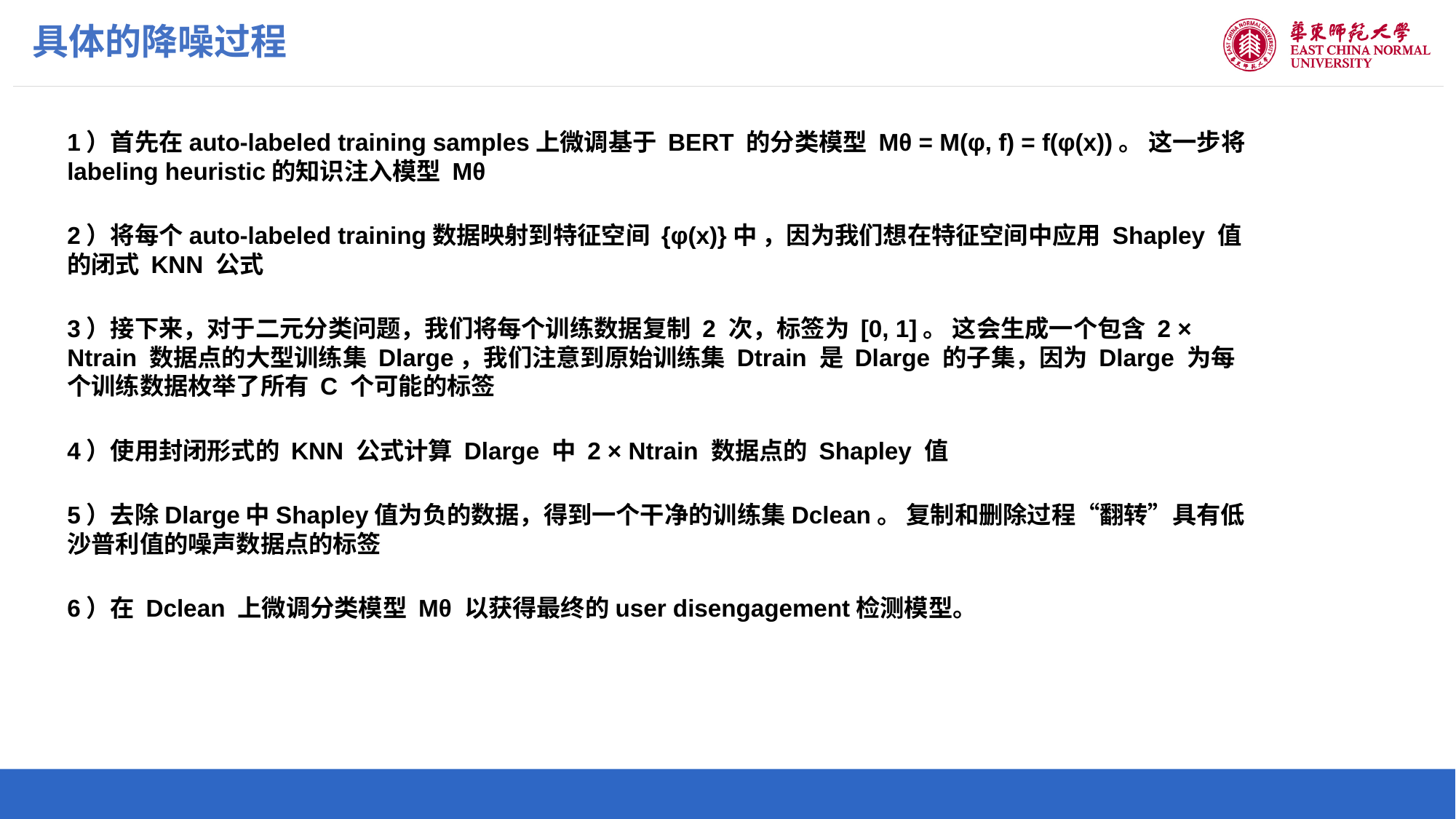

具体的降噪过程

1）首先在auto-labeled training samples上微调基于 BERT 的分类模型 Mθ = M(φ, f) = f(φ(x))。 这一步将 labeling heuristic的知识注入模型 Mθ

2）将每个auto-labeled training数据映射到特征空间 {φ(x)}中 ，因为我们想在特征空间中应用 Shapley 值的闭式 KNN 公式

3）接下来，对于二元分类问题，我们将每个训练数据复制 2 次，标签为 [0, 1]。 这会生成一个包含 2 × Ntrain 数据点的大型训练集 Dlarge，我们注意到原始训练集 Dtrain 是 Dlarge 的子集，因为 Dlarge 为每个训练数据枚举了所有 C 个可能的标签

4）使用封闭形式的 KNN 公式计算 Dlarge 中 2 × Ntrain 数据点的 Shapley 值

5）去除Dlarge中Shapley值为负的数据，得到一个干净的训练集Dclean。 复制和删除过程“翻转”具有低沙普利值的噪声数据点的标签

6）在 Dclean 上微调分类模型 Mθ 以获得最终的user disengagement检测模型。
6